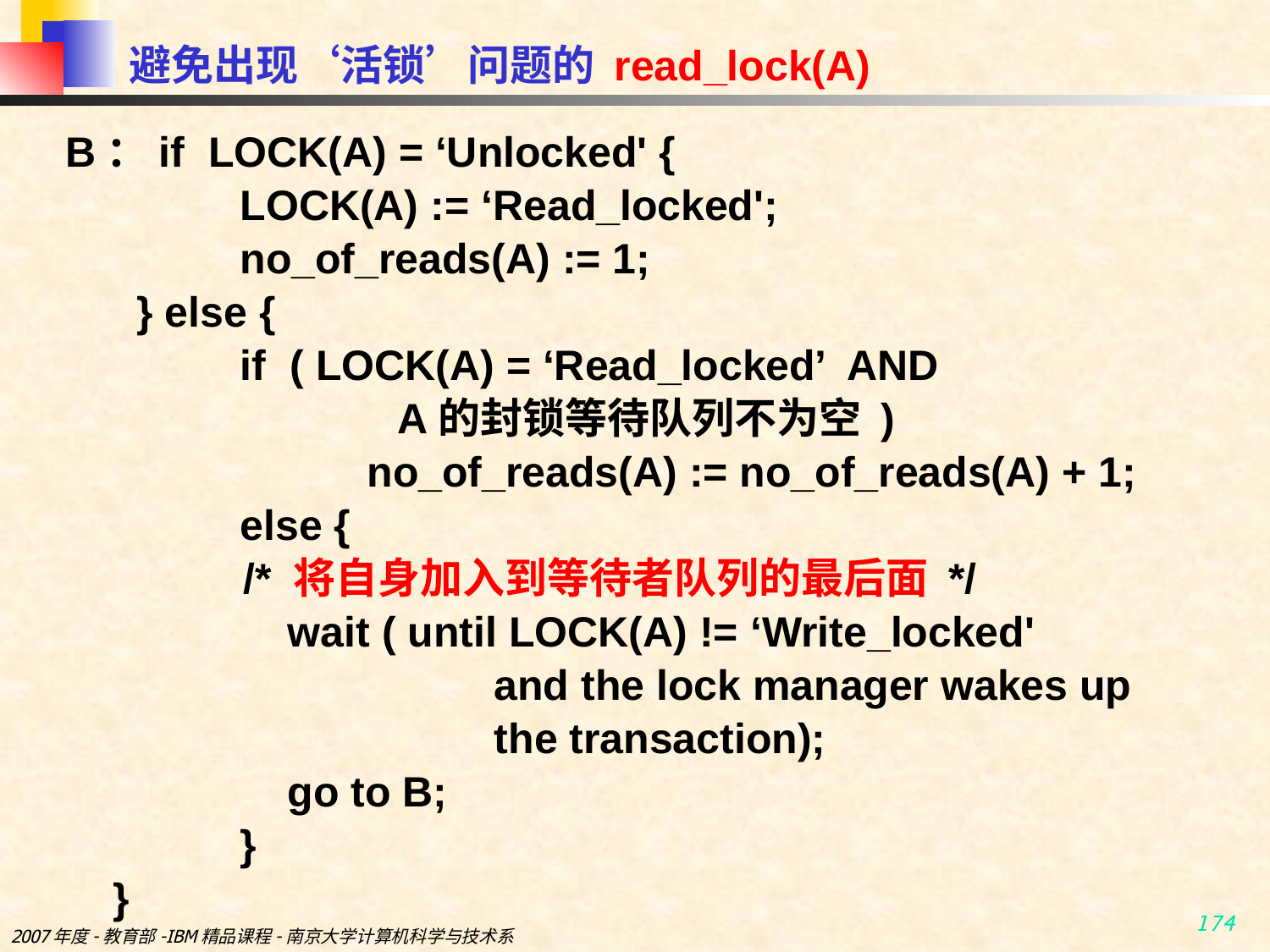

# 避免出现‘活锁’问题的 read_lock(A)
B：if  LOCK(A) = ‘Unlocked' {
		LOCK(A) := ‘Read_locked';
		no_of_reads(A) := 1;
	  } else {
		if  ( LOCK(A) = ‘Read_locked’  AND
                            A的封锁等待队列不为空 )
			no_of_reads(A) := no_of_reads(A) + 1;
		else {
               /* 将自身加入到等待者队列的最后面 */
		    wait ( until LOCK(A) != ‘Write_locked'
			     	and the lock manager wakes up
				the transaction);
		    go to B;
		}
	}
174